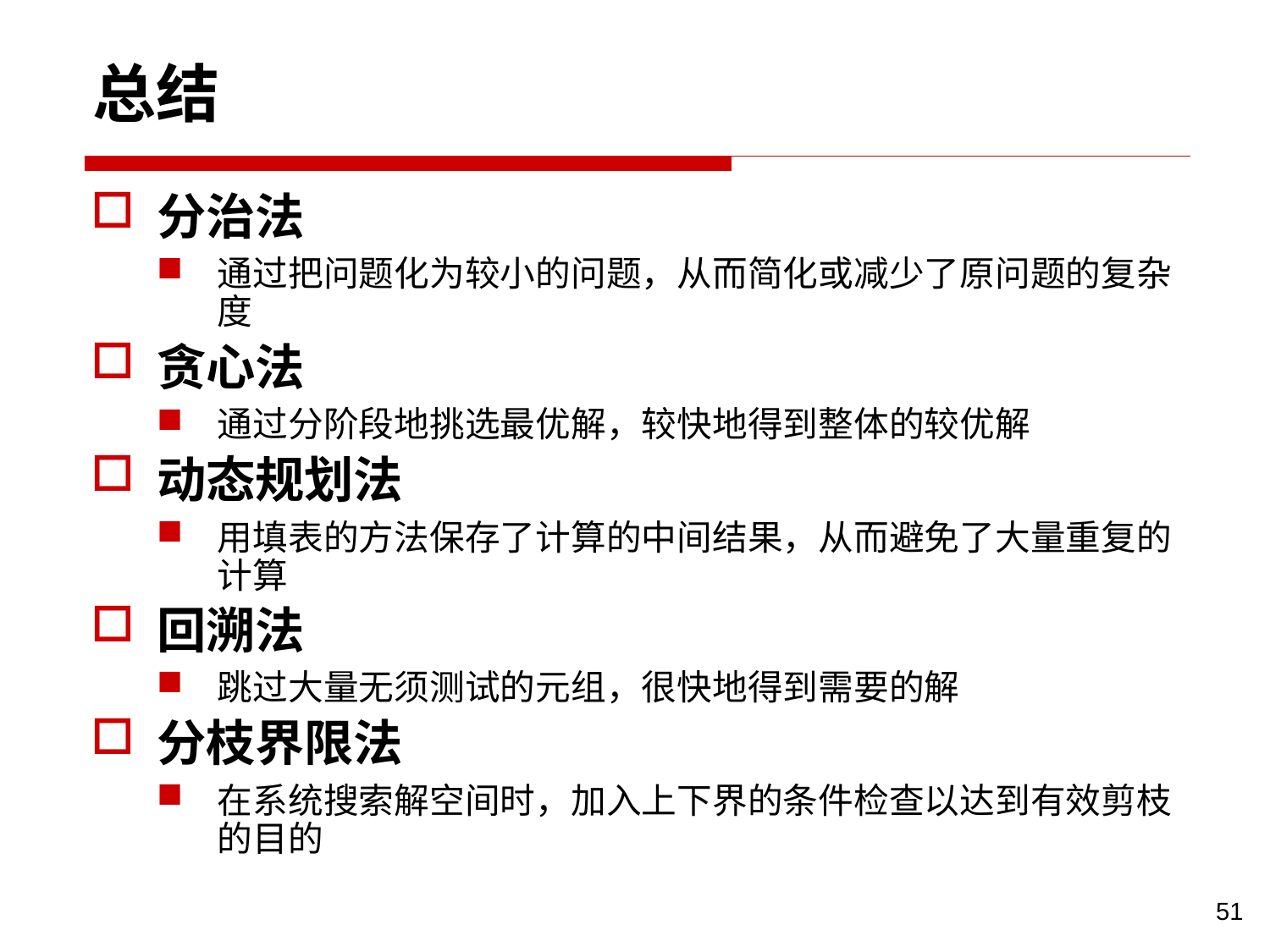

# 总结
分治法
通过把问题化为较小的问题，从而简化或减少了原问题的复杂度
贪心法
通过分阶段地挑选最优解，较快地得到整体的较优解
动态规划法
用填表的方法保存了计算的中间结果，从而避免了大量重复的计算
回溯法
跳过大量无须测试的元组，很快地得到需要的解
分枝界限法
在系统搜索解空间时，加入上下界的条件检查以达到有效剪枝的目的

51